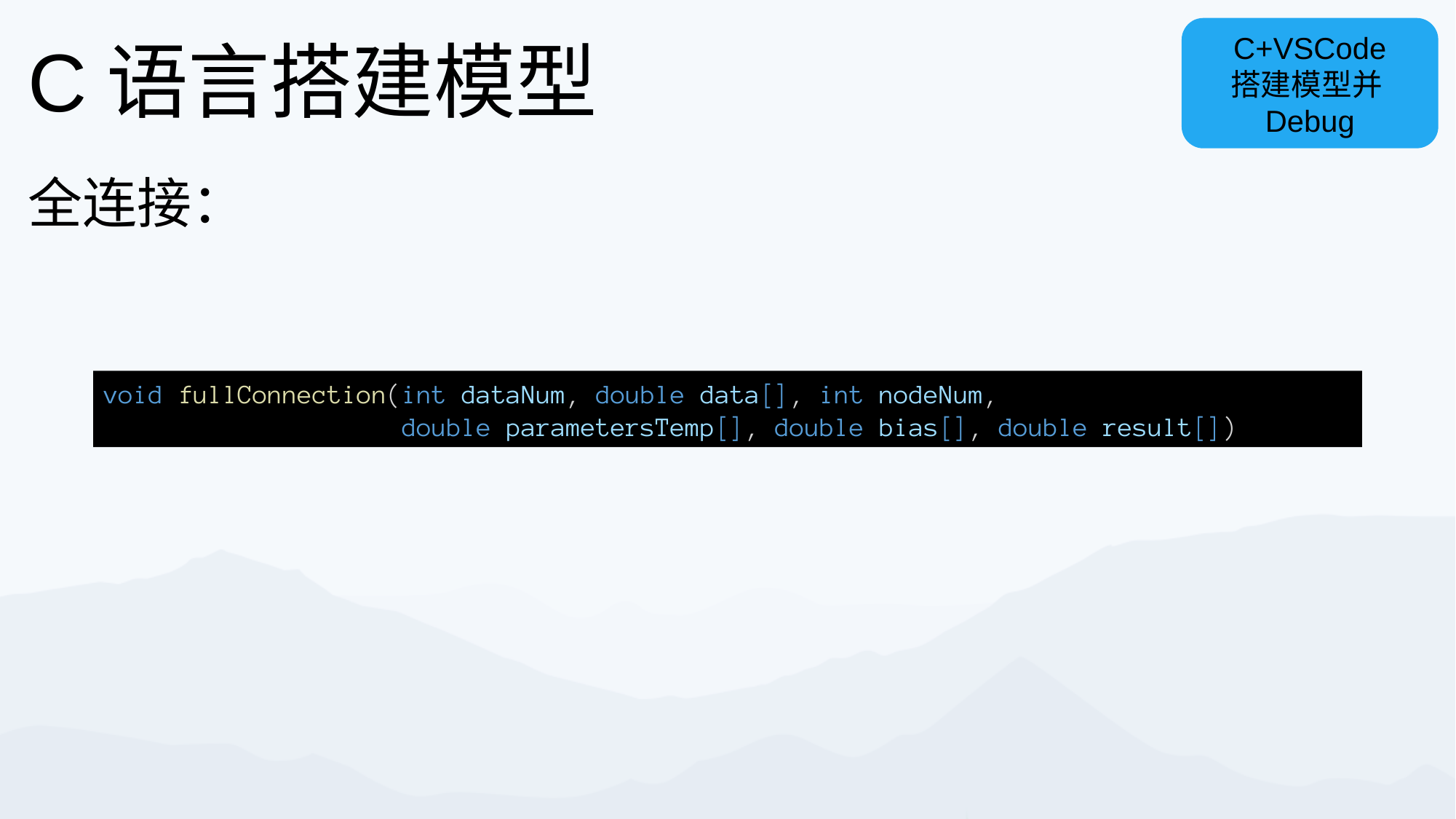

C+VSCode
搭建模型并Debug
C语言搭建模型
全连接：
void fullConnection(int dataNum, double data[], int nodeNum,
                    double parametersTemp[], double bias[], double result[])